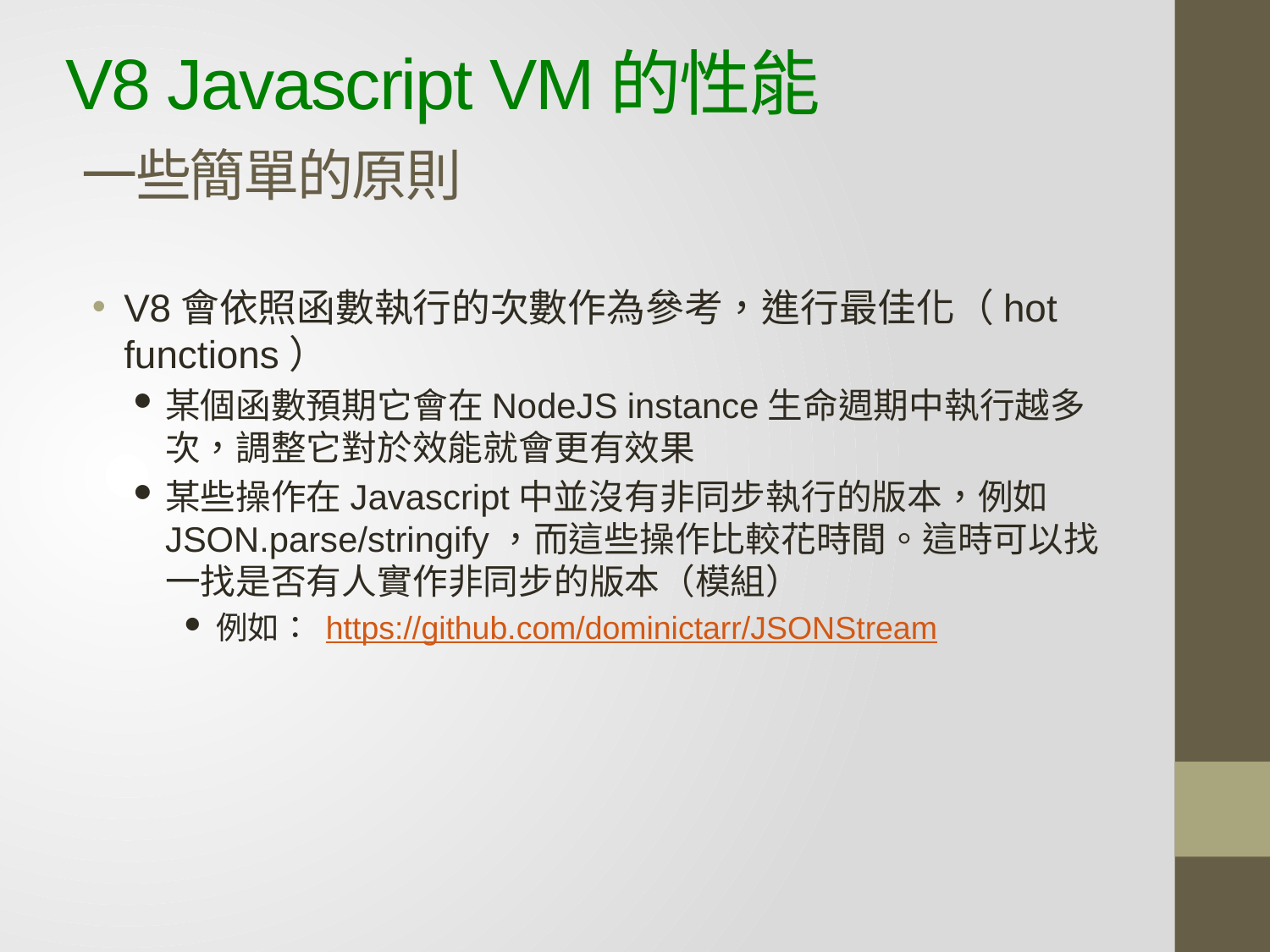

# V8 Javascript VM的性能 一些簡單的原則

V8會依照函數執行的次數作為參考，進行最佳化（hot functions）
某個函數預期它會在NodeJS instance生命週期中執行越多次，調整它對於效能就會更有效果
某些操作在Javascript中並沒有非同步執行的版本，例如JSON.parse/stringify，而這些操作比較花時間。這時可以找一找是否有人實作非同步的版本（模組）
例如： https://github.com/dominictarr/JSONStream